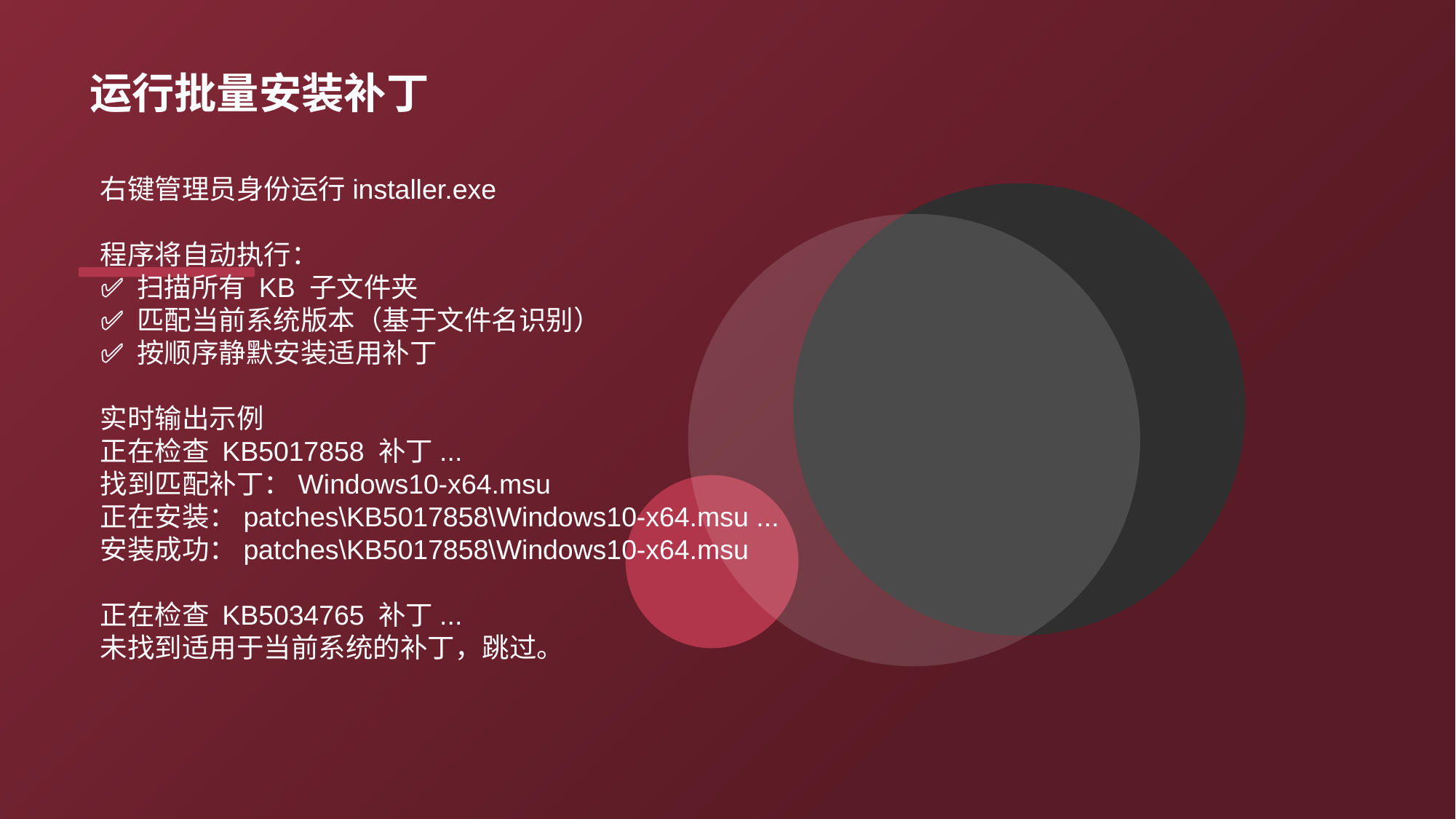

# 运行批量安装补丁

右键管理员身份运行installer.exe

程序将自动执行：
✅ 扫描所有 KB 子文件夹
✅ 匹配当前系统版本（基于文件名识别）
✅ 按顺序静默安装适用补丁

实时输出示例
正在检查 KB5017858 补丁...
找到匹配补丁：Windows10-x64.msu
正在安装：patches\KB5017858\Windows10-x64.msu ...
安装成功：patches\KB5017858\Windows10-x64.msu

正在检查 KB5034765 补丁...
未找到适用于当前系统的补丁，跳过。